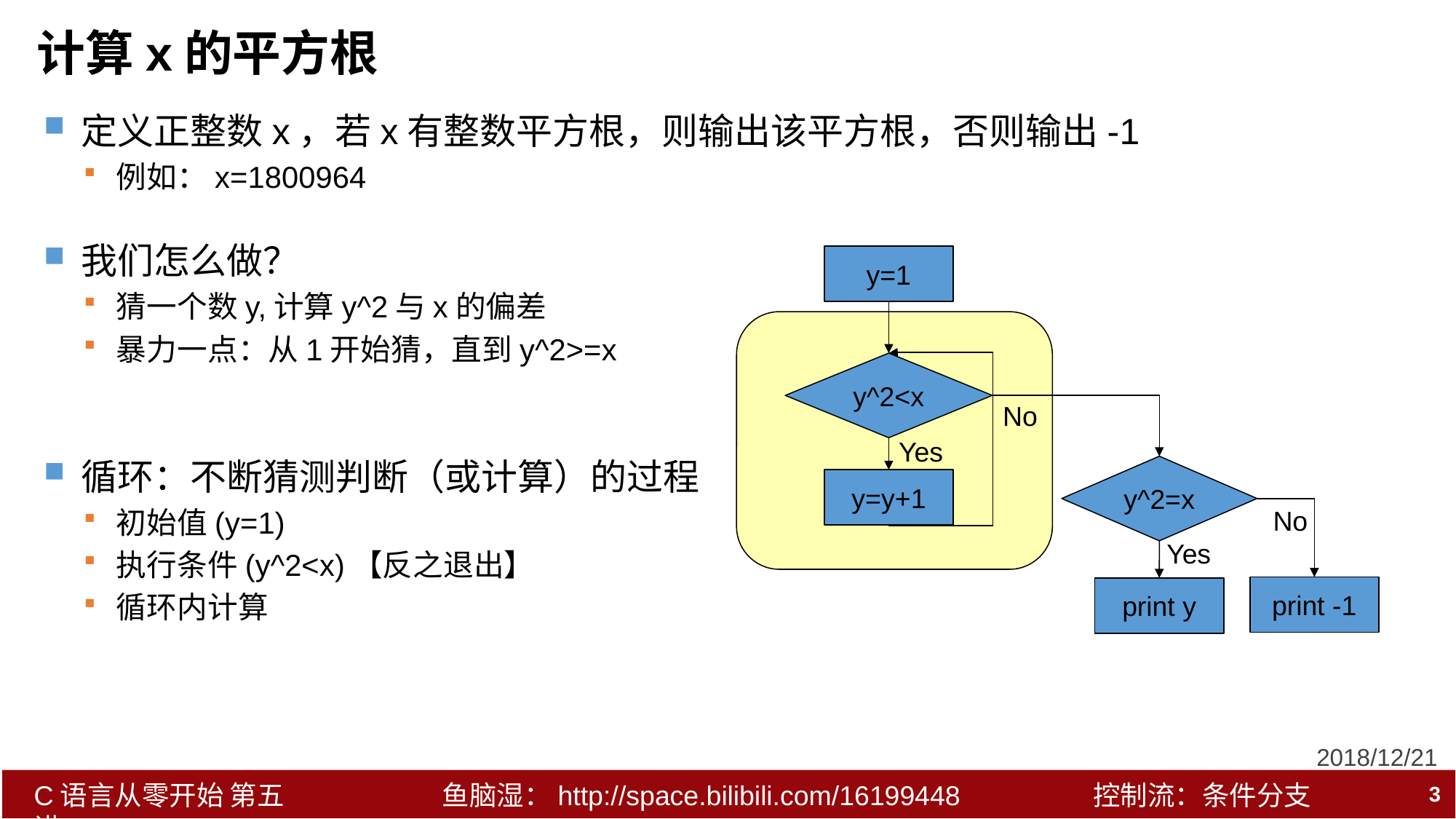

# 计算x的平方根
定义正整数x，若x有整数平方根，则输出该平方根，否则输出-1
例如：x=1800964

我们怎么做？
猜一个数y,计算y^2与x的偏差
暴力一点：从1开始猜，直到y^2>=x

循环：不断猜测判断（或计算）的过程
初始值(y=1)
执行条件(y^2<x)【反之退出】
循环内计算
y=1

y^2<x
No
Yes
y^2=x
y=y+1
No
Yes
print -1
print y
2018/12/21
3